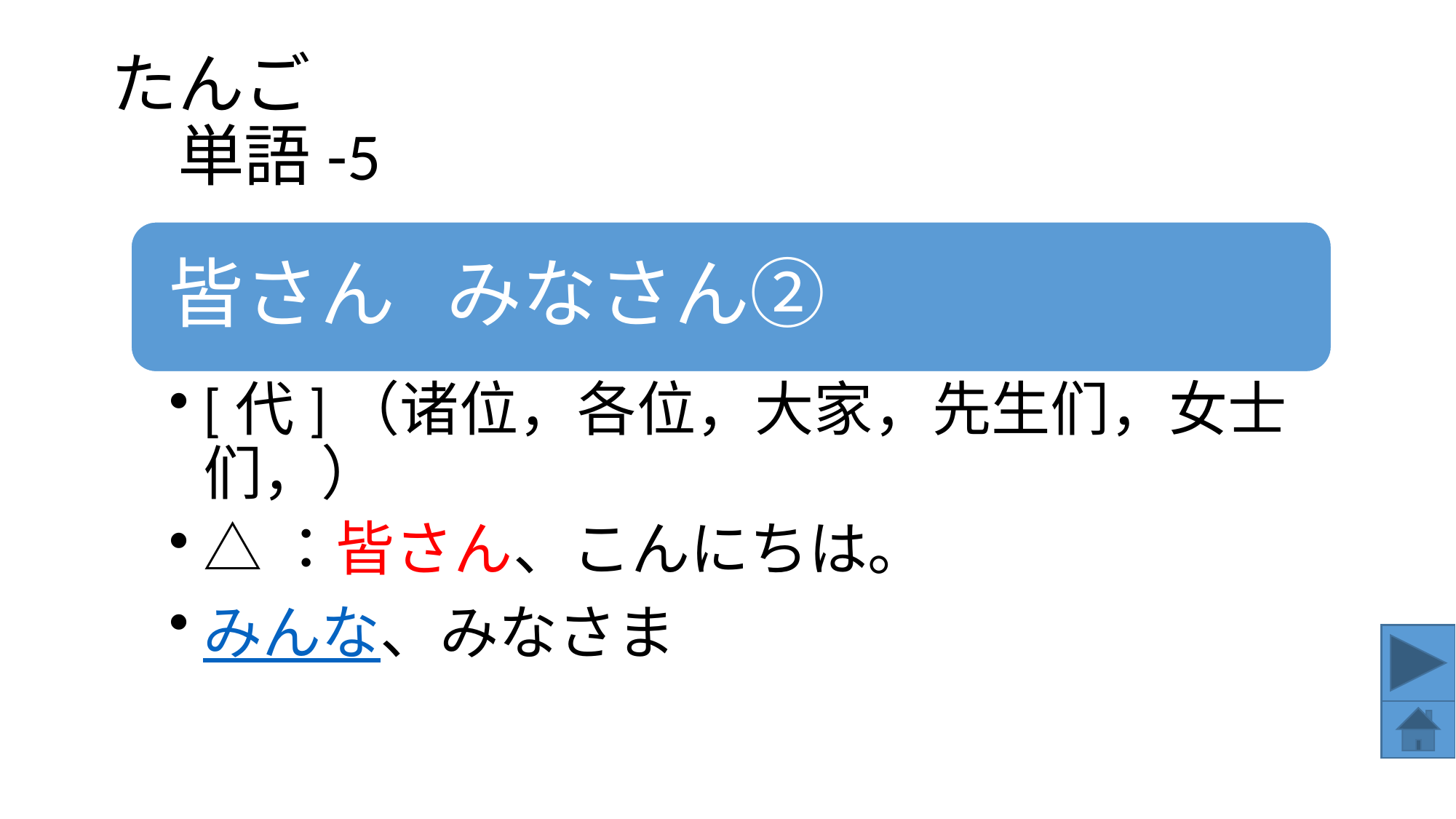

# たんご 　単語-5
皆さん   みなさん②
[代]（诸位，各位，大家，先生们，女士们，）
△：皆さん、こんにちは。
みんな、みなさま